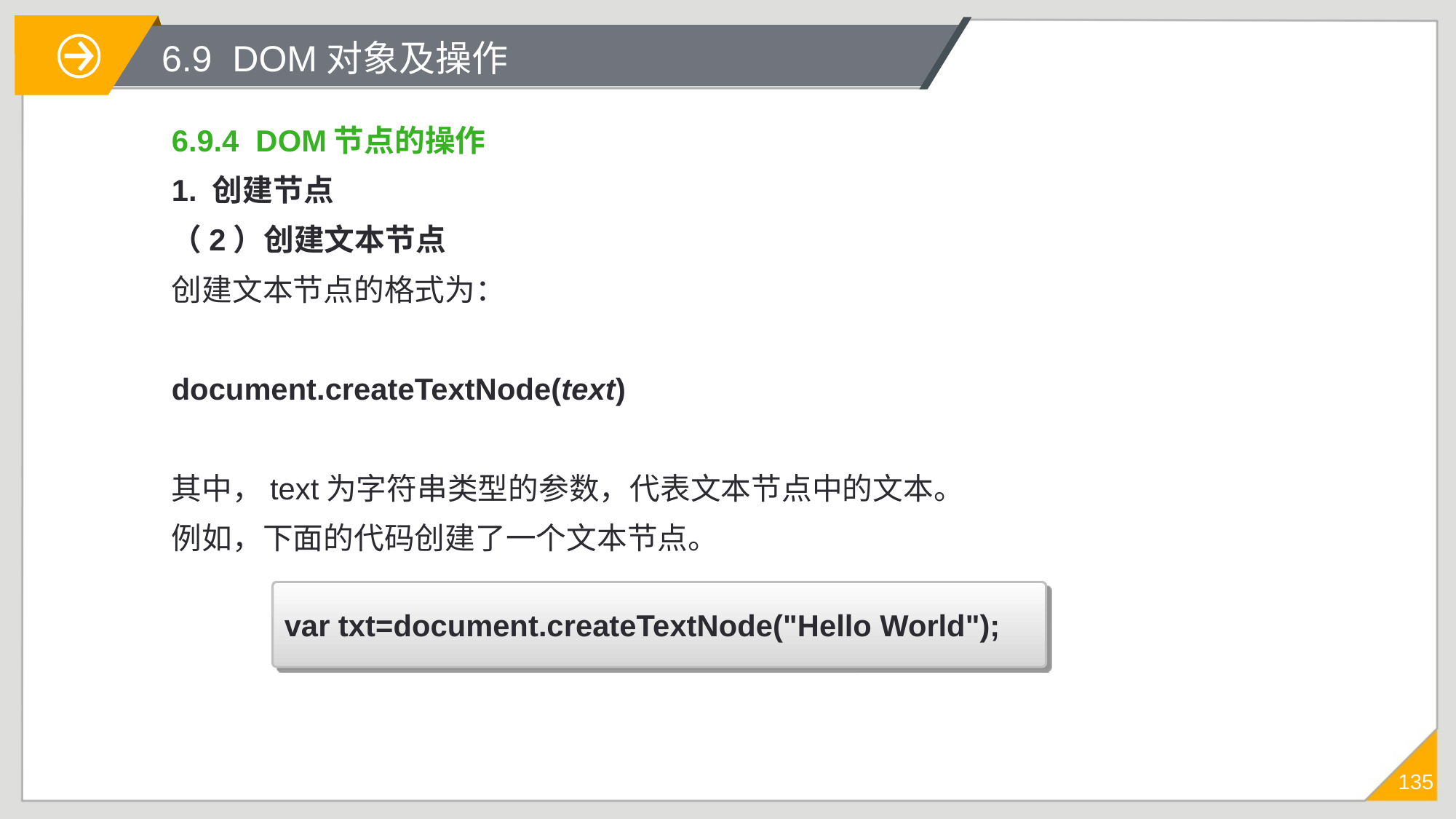

# 6.9  DOM对象及操作
6.9.4  DOM节点的操作
1. 创建节点
（2）创建文本节点
创建文本节点的格式为：

document.createTextNode(text)

其中，text为字符串类型的参数，代表文本节点中的文本。
例如，下面的代码创建了一个文本节点。

var txt=document.createTextNode("Hello World");